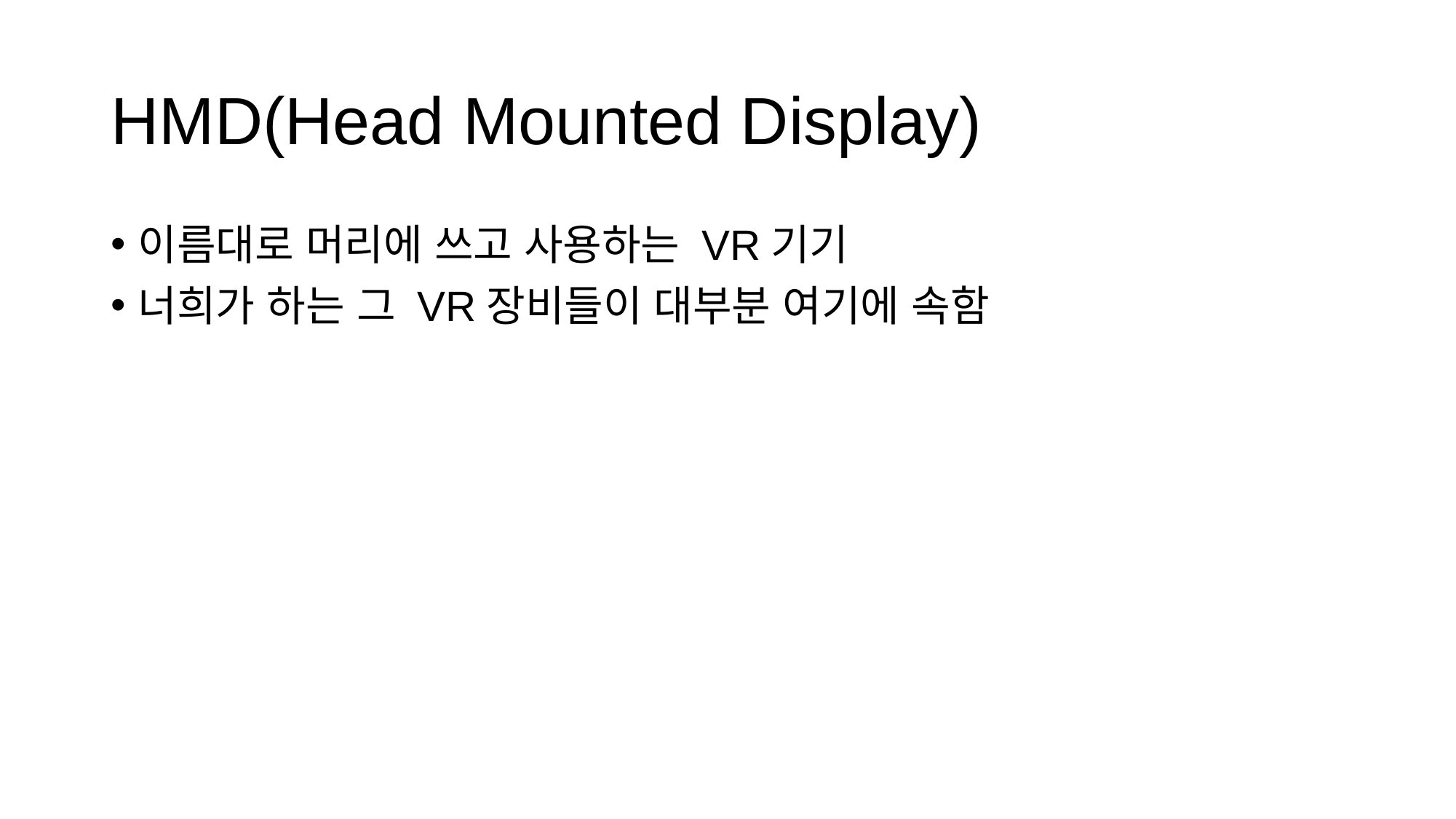

# HMD(Head Mounted Display)
이름대로 머리에 쓰고 사용하는 VR기기
너희가 하는 그 VR장비들이 대부분 여기에 속함